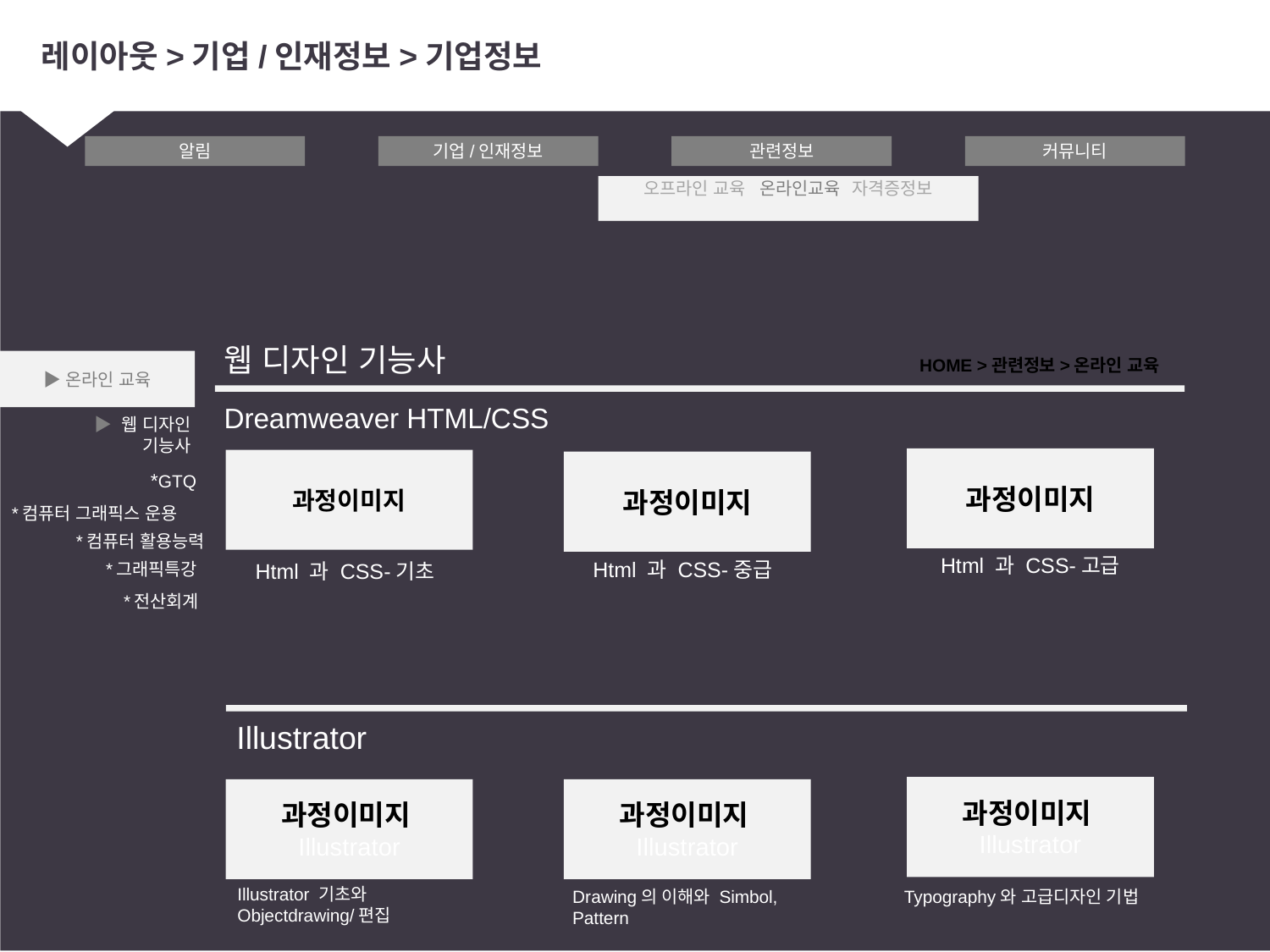

# 레이아웃>기업/인재정보>기업정보
알림
기업/인재정보
관련정보
커뮤니티
오프라인 교육   온라인교육   자격증정보

웹 디자인 기능사
HOME >관련정보>온라인 교육
▶온라인 교육

Dreamweaver HTML/CSS
 ▶ 웹 디자인 기능사
과정이미지
과정이미지
과정이미지
*GTQ
*컴퓨터 그래픽스 운용
*컴퓨터 활용능력
Html 과 CSS-고급
Html 과 CSS-중급
Html 과 CSS-기초
*그래픽특강
*전산회계

Illustrator
과정이미지Illustrator
과정이미지Illustrator
과정이미지Illustrator
Illustrator 기초와 Objectdrawing/편집
Drawing의 이해와 Simbol, Pattern
Typography와 고급디자인 기법